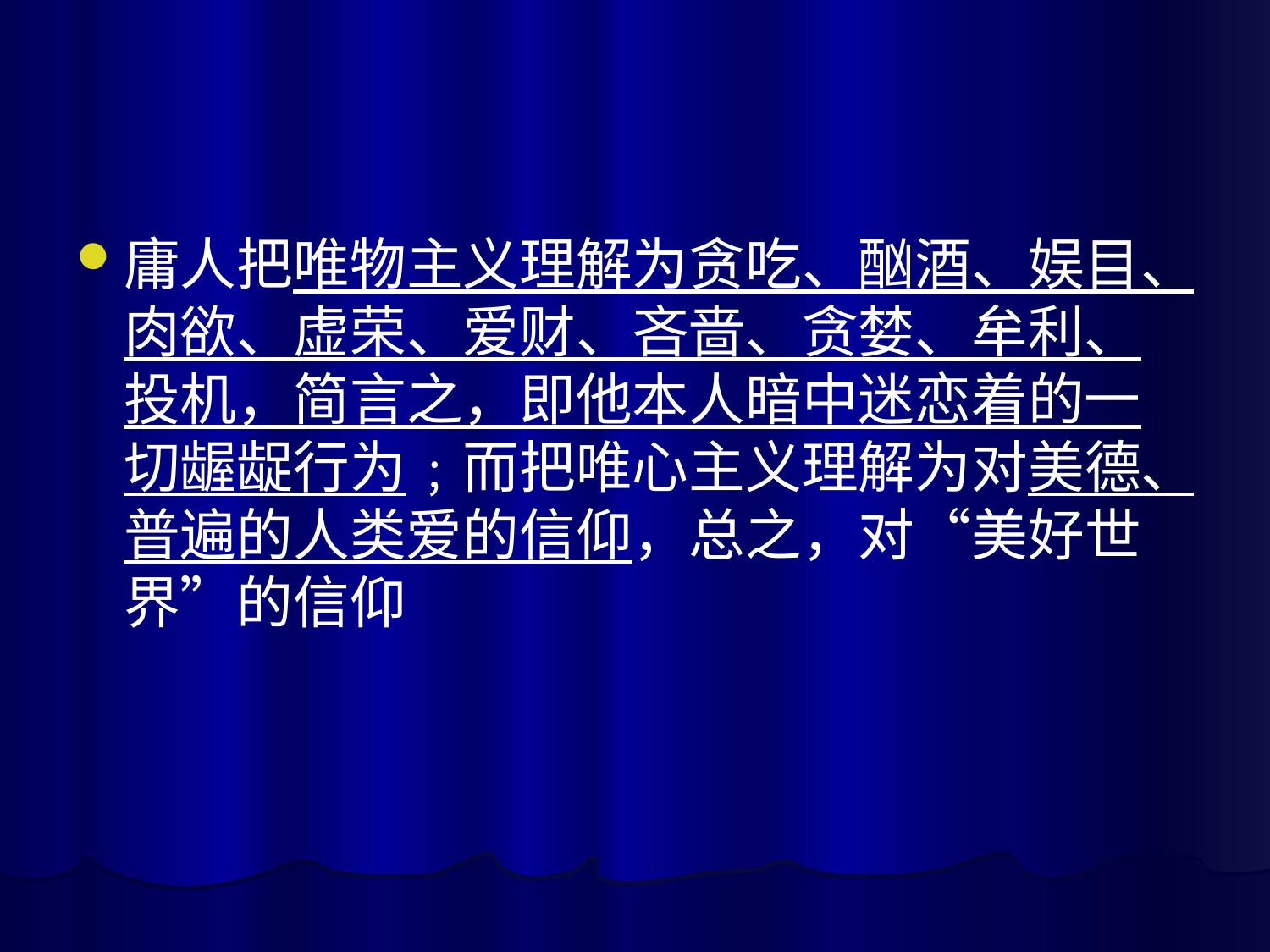

庸人把唯物主义理解为贪吃、酗酒、娱目、肉欲、虚荣、爱财、吝啬、贪婪、牟利、投机，简言之，即他本人暗中迷恋着的一切龌龊行为﹔而把唯心主义理解为对美德、普遍的人类爱的信仰，总之，对“美好世界”的信仰